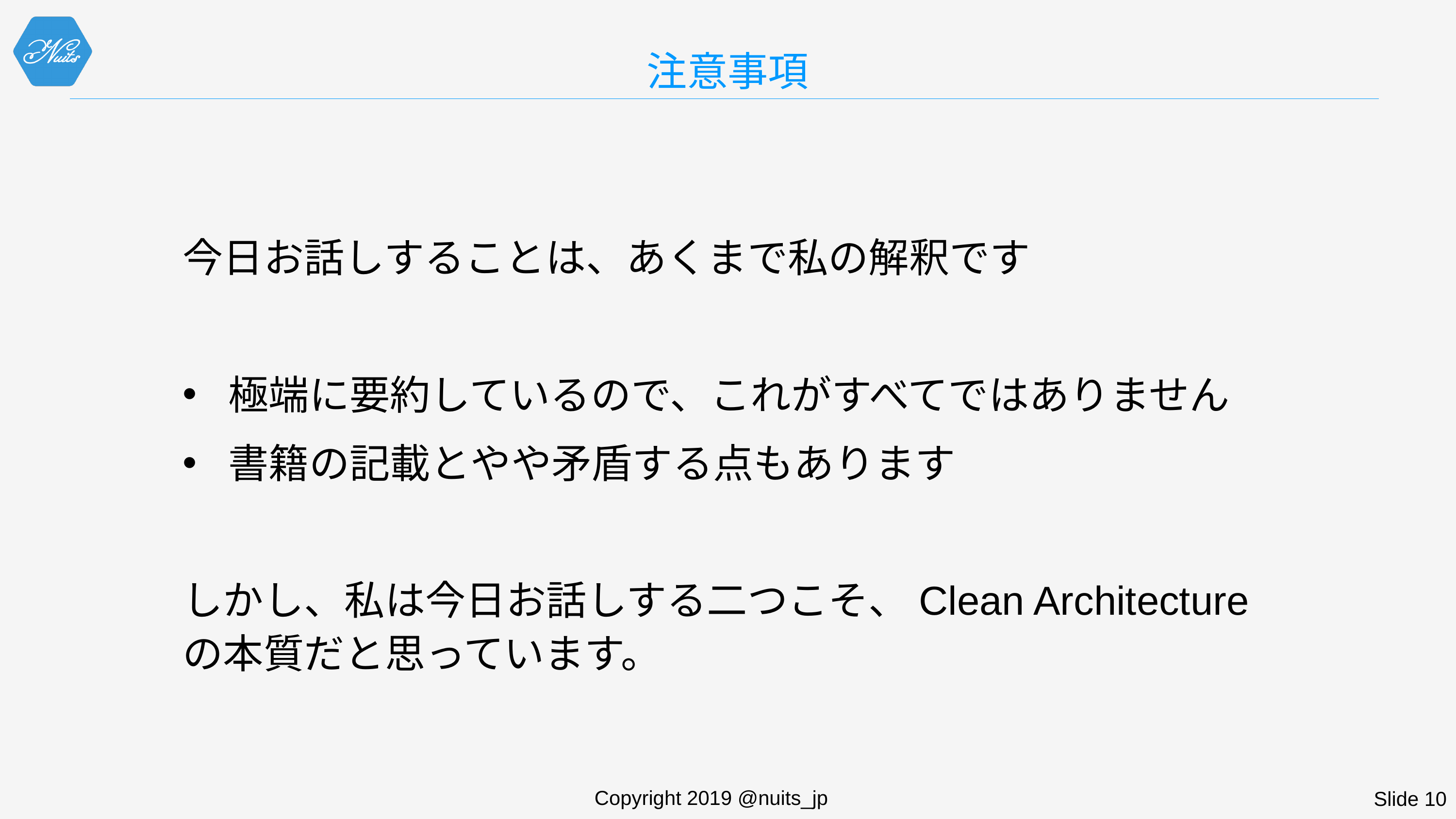

# 注意事項
今日お話しすることは、あくまで私の解釈です

極端に要約しているので、これがすべてではありません
書籍の記載とやや矛盾する点もあります

しかし、私は今日お話しする二つこそ、Clean Architectureの本質だと思っています。
Copyright 2019 @nuits_jp
Slide 10